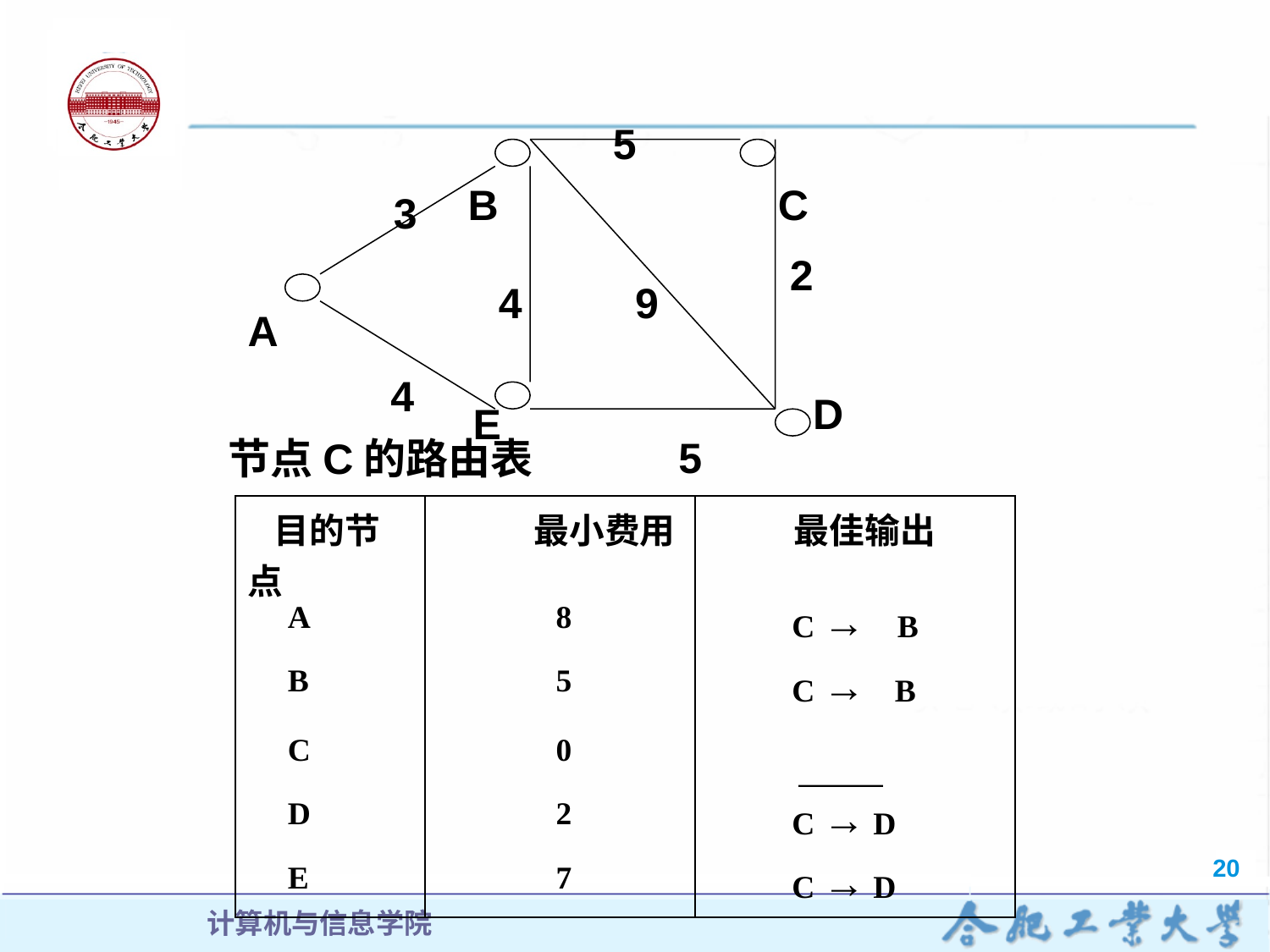

#
5

3
2
4
9
A
4
D
E
5
B
C

节点C的路由表
| 目的节点 |  | 最小费用 |  | 最佳输出 |
| --- | --- | --- | --- | --- |
| A |  | 8 |  | C → B |
| B |  | 5 |  | C → B |
| C |  | 0 |  | ＿＿ |
| D |  | 2 |  | C → D |
| E |  | 7 |  | C → D |